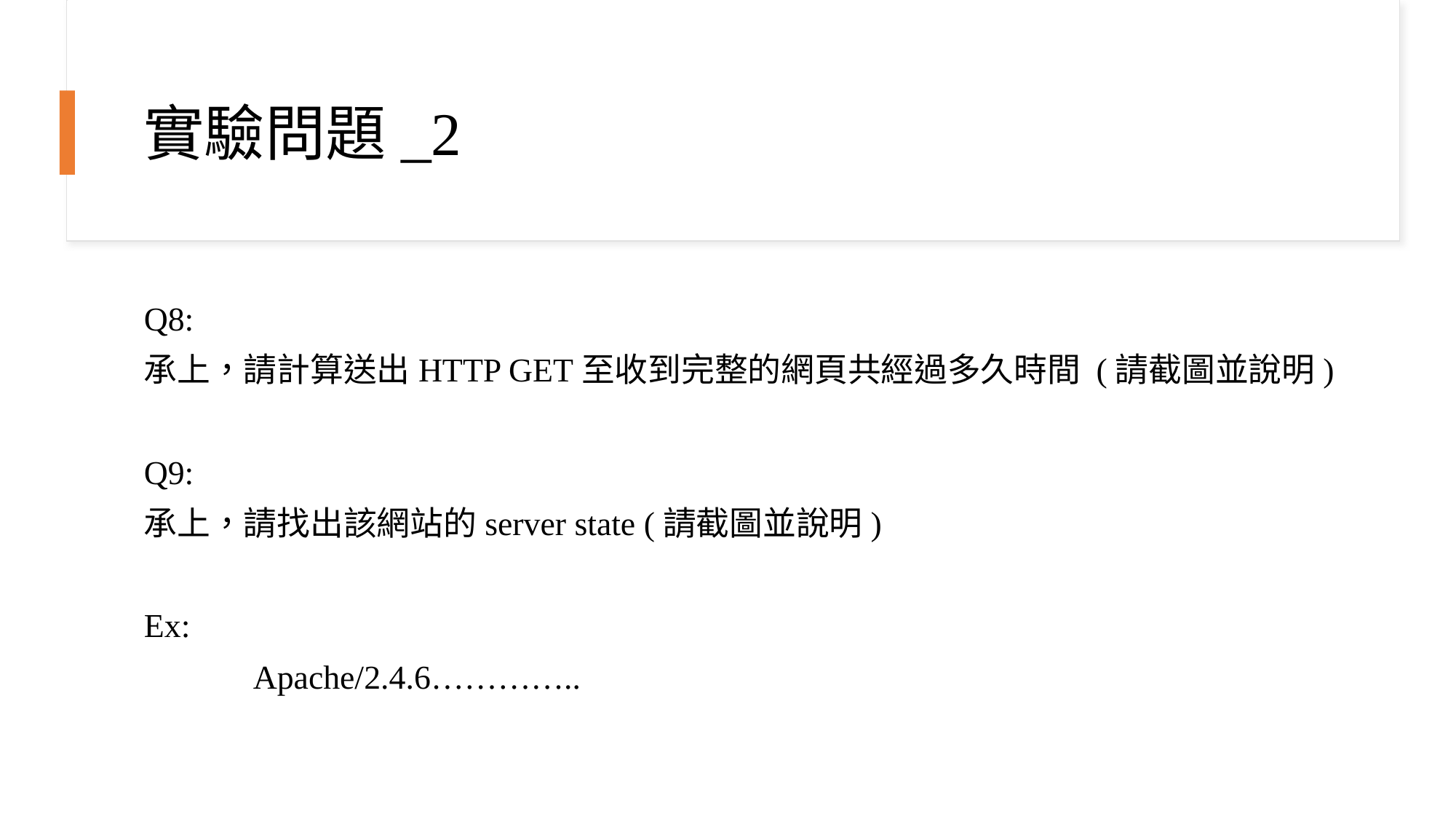

# 實驗問題_2

Q8:
承上，請計算送出HTTP GET至收到完整的網頁共經過多久時間 (請截圖並說明)

Q9:
承上，請找出該網站的server state (請截圖並說明)

Ex:
	Apache/2.4.6…………..